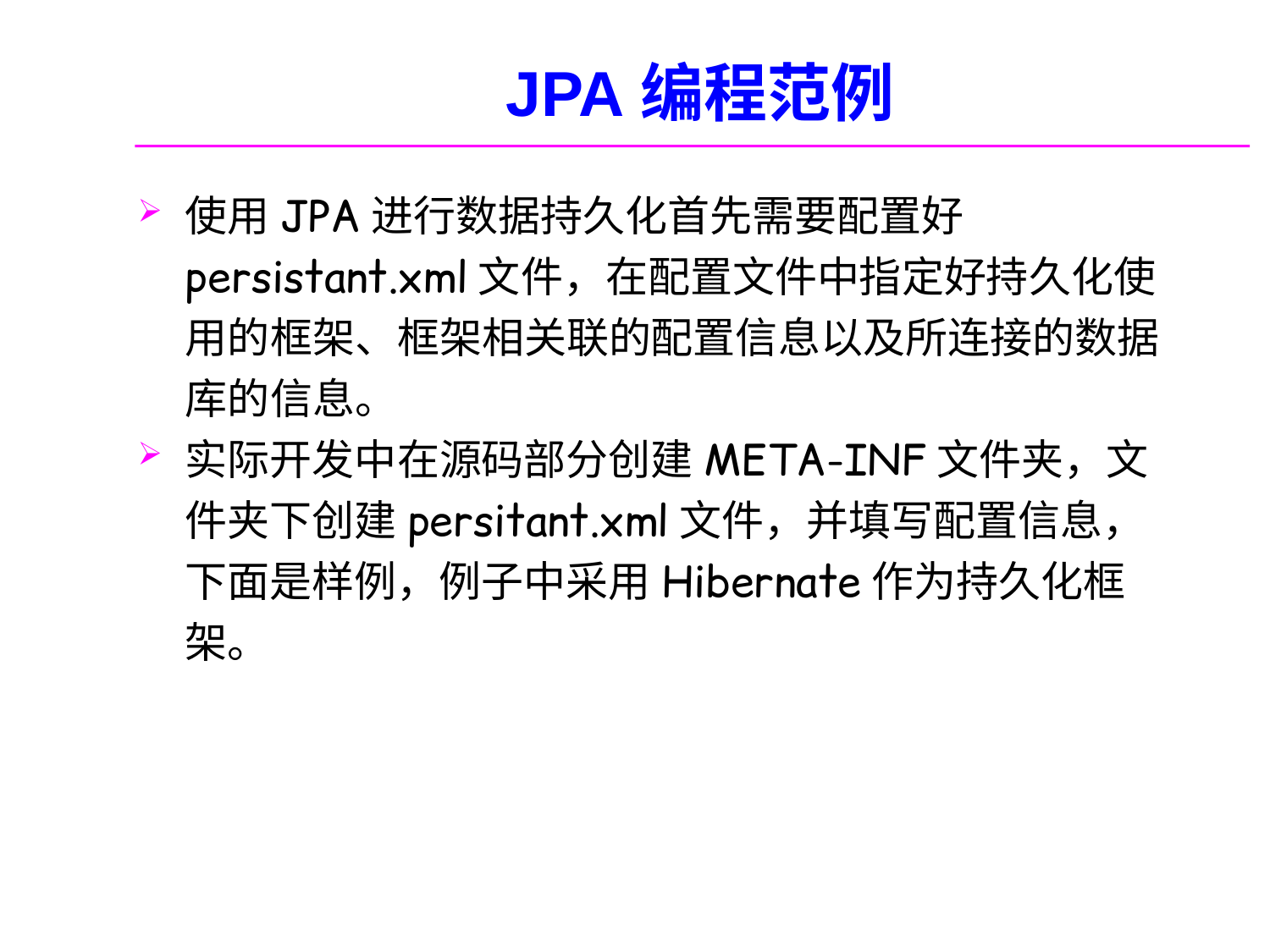

# JPA编程范例
使用JPA进行数据持久化首先需要配置好persistant.xml文件，在配置文件中指定好持久化使用的框架、框架相关联的配置信息以及所连接的数据库的信息。
实际开发中在源码部分创建META-INF文件夹，文件夹下创建persitant.xml文件，并填写配置信息，下面是样例，例子中采用Hibernate作为持久化框架。

75